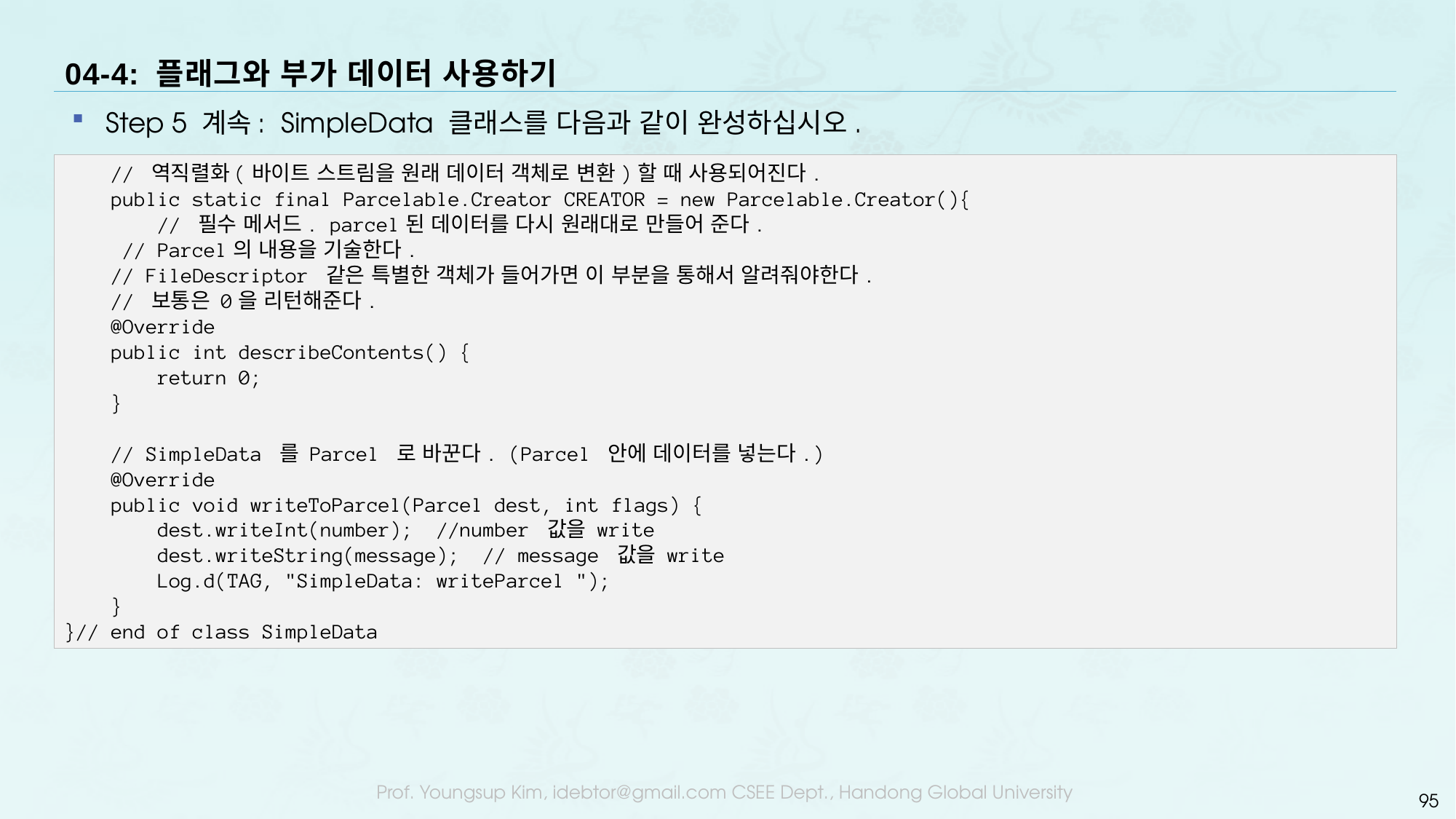

# 04-4: 플래그와 부가 데이터 사용하기
Step 5 계속:  SimpleData 클래스를 다음과 같이 완성하십시오.

    // 역직렬화(바이트 스트림을 원래 데이터 객체로 변환)할 때 사용되어진다.
    public static final Parcelable.Creator CREATOR = new Parcelable.Creator(){
        // 필수 메서드. parcel된 데이터를 다시 원래대로 만들어 준다.
     // Parcel의 내용을 기술한다.
    // FileDescriptor 같은 특별한 객체가 들어가면 이 부분을 통해서 알려줘야한다.
    // 보통은 0을 리턴해준다.
    @Override
    public int describeContents() {
        return 0;
    }

    // SimpleData 를 Parcel 로 바꾼다. (Parcel 안에 데이터를 넣는다.)
    @Override
    public void writeToParcel(Parcel dest, int flags) {
        dest.writeInt(number);  //number 값을 write
        dest.writeString(message);  // message 값을 write
        Log.d(TAG, "SimpleData: writeParcel ");
    }
}// end of class SimpleData
95